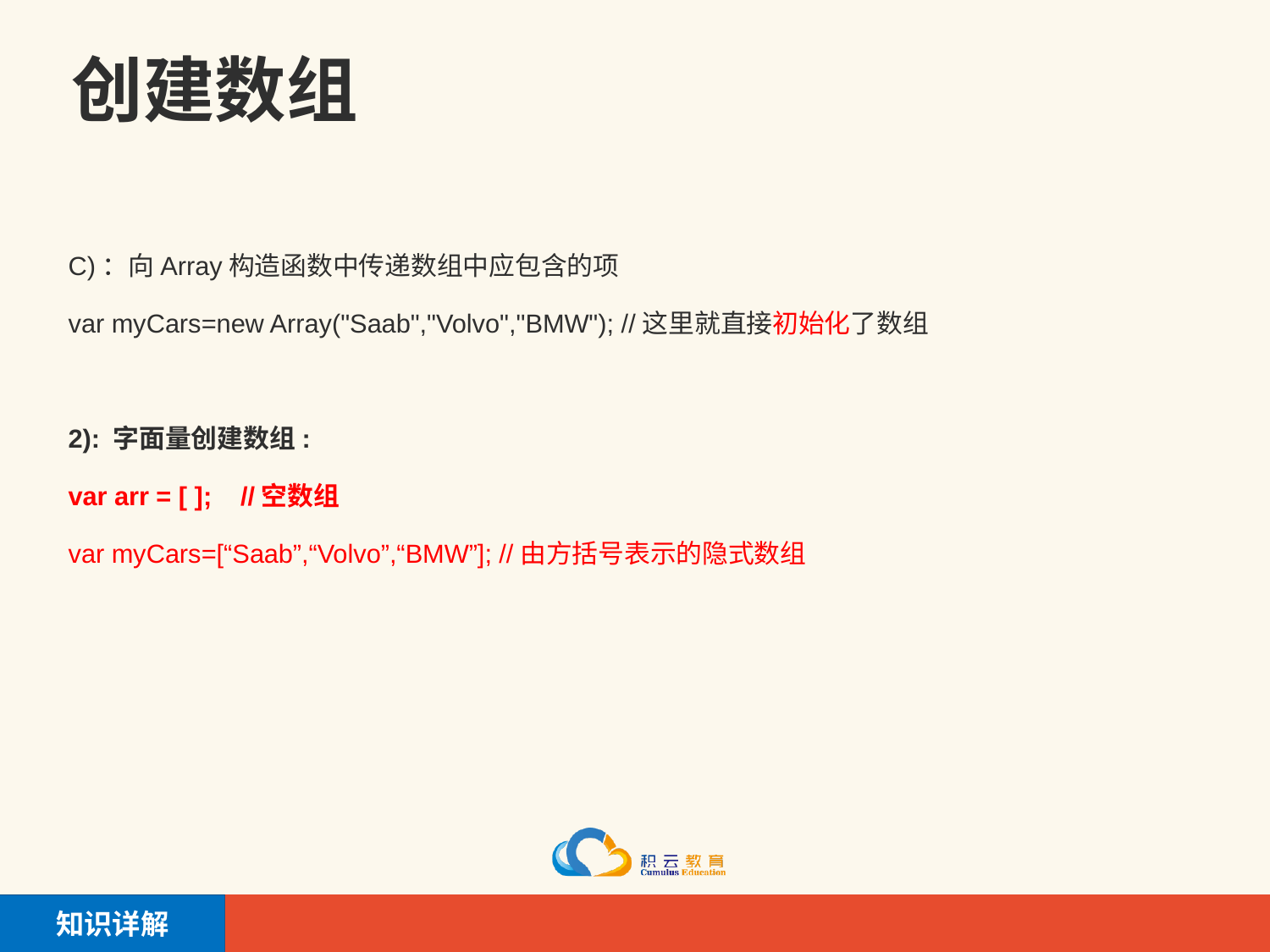

# 创建数组

C)：向Array构造函数中传递数组中应包含的项
var myCars=new Array("Saab","Volvo","BMW"); //这里就直接初始化了数组

2): 字面量创建数组:
var arr = [ ];    //空数组
var myCars=[“Saab”,“Volvo”,“BMW”]; //由方括号表示的隐式数组